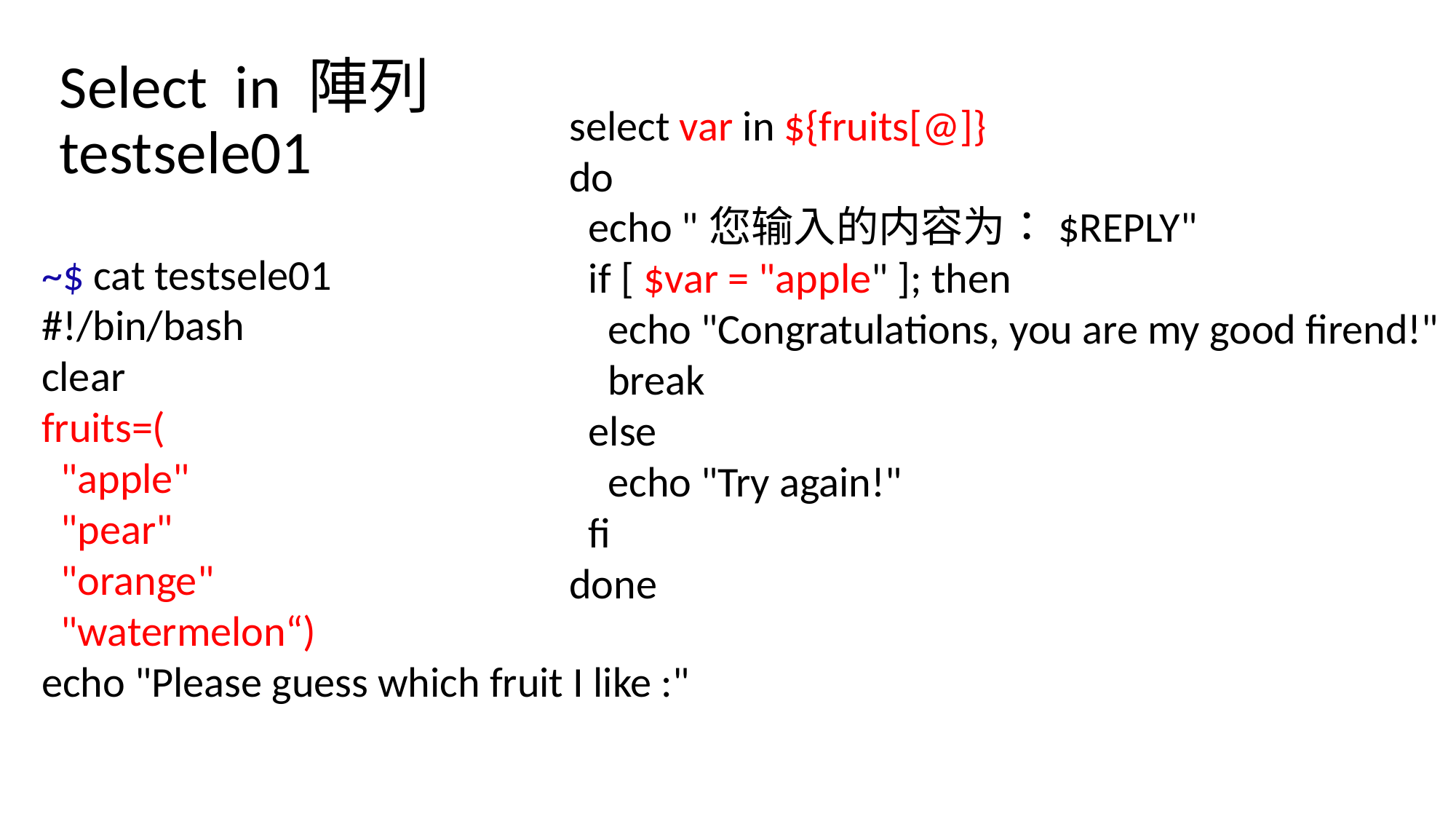

# Select  in 陣列 testsele01
select var in ${fruits[@]}
do
  echo "您输入的内容为：$REPLY"
  if [ $var = "apple" ]; then
    echo "Congratulations, you are my good firend!"
    break
  else
    echo "Try again!"
  fi
done

~$ cat testsele01
#!/bin/bash
clear
fruits=(
  "apple"
  "pear"
  "orange"
  "watermelon“)
echo "Please guess which fruit I like :"